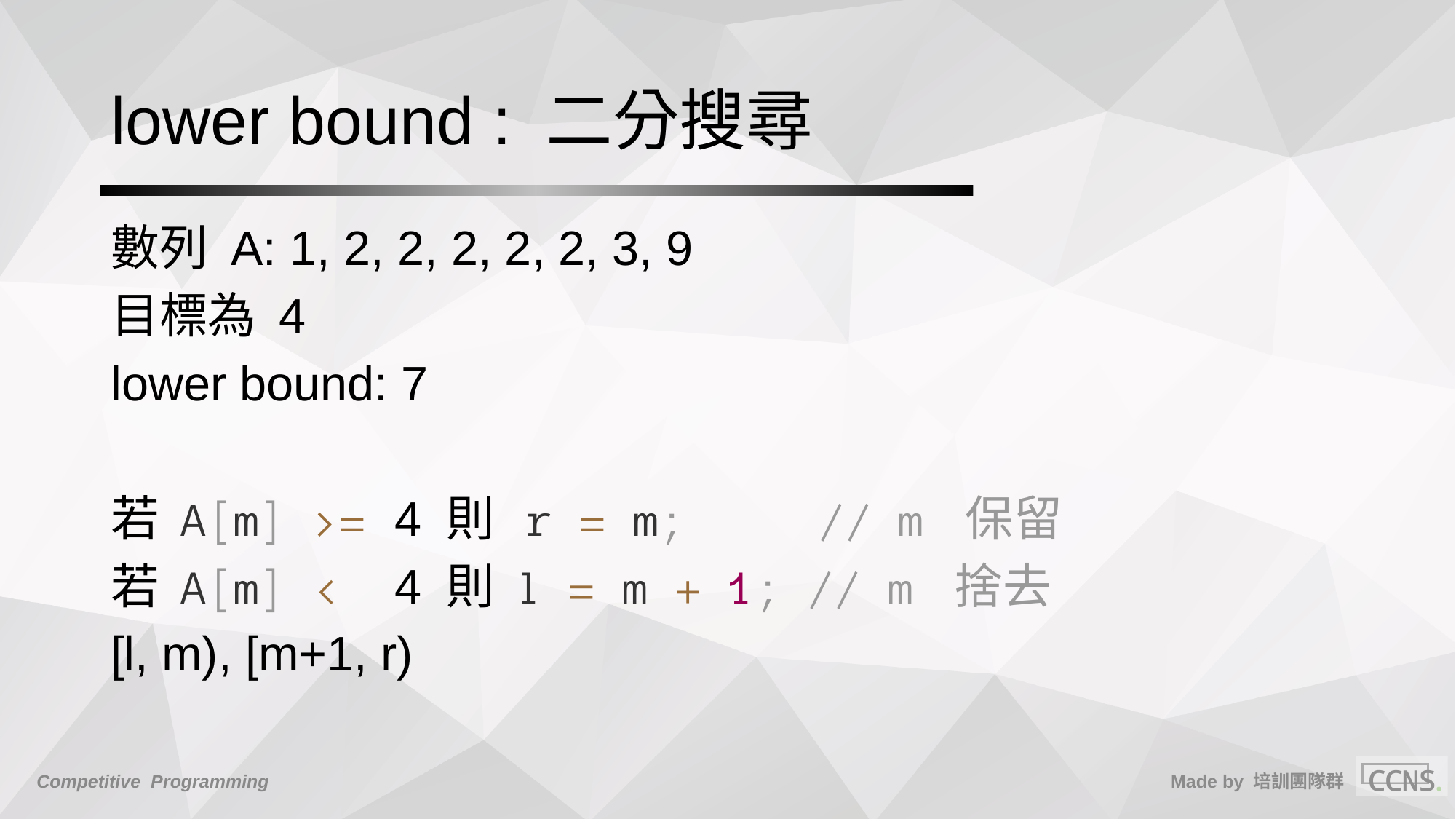

# lower bound : 二分搜尋
數列 A: 1, 2, 2, 2, 2, 2, 3, 9
目標為 4
lower bound: 7

若 A[m] >= 4 則  r = m;     // m 保留
若 A[m] <  4 則 l = m + 1; // m 捨去
[l, m), [m+1, r)